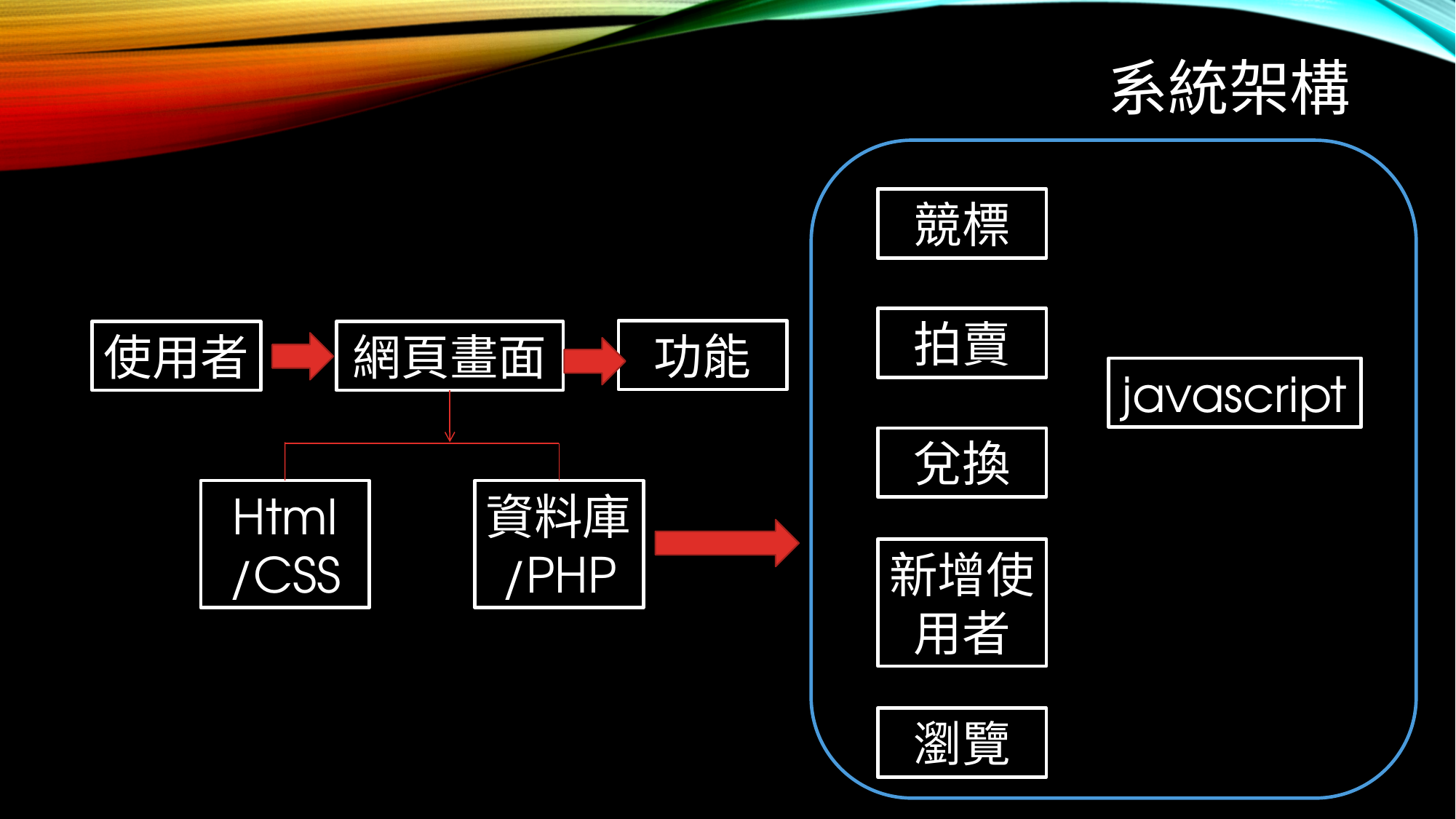

# 系統架構

競標
拍賣
功能
使用者
網頁畫面

javascript
兌換
Html
/CSS
資料庫/PHP

新增使用者
瀏覽